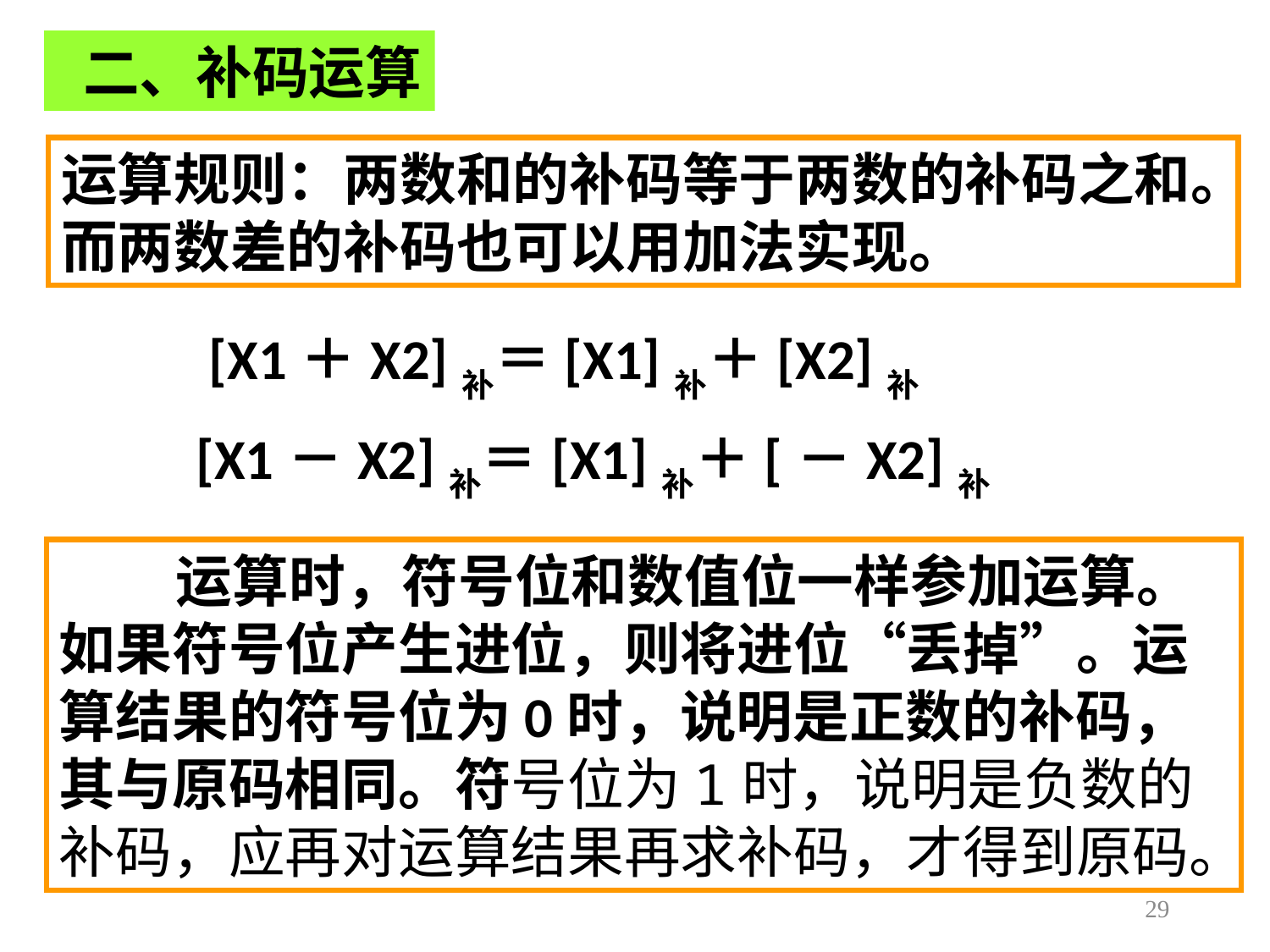

二、补码运算
运算规则：两数和的补码等于两数的补码之和。而两数差的补码也可以用加法实现。
[X1＋X2]补＝[X1]补＋[X2]补
[X1－X2]补＝[X1]补＋[－X2]补
        运算时，符号位和数值位一样参加运算。如果符号位产生进位，则将进位“丢掉”。运算结果的符号位为0时，说明是正数的补码，其与原码相同。符号位为1时，说明是负数的补码，应再对运算结果再求补码，才得到原码。
29